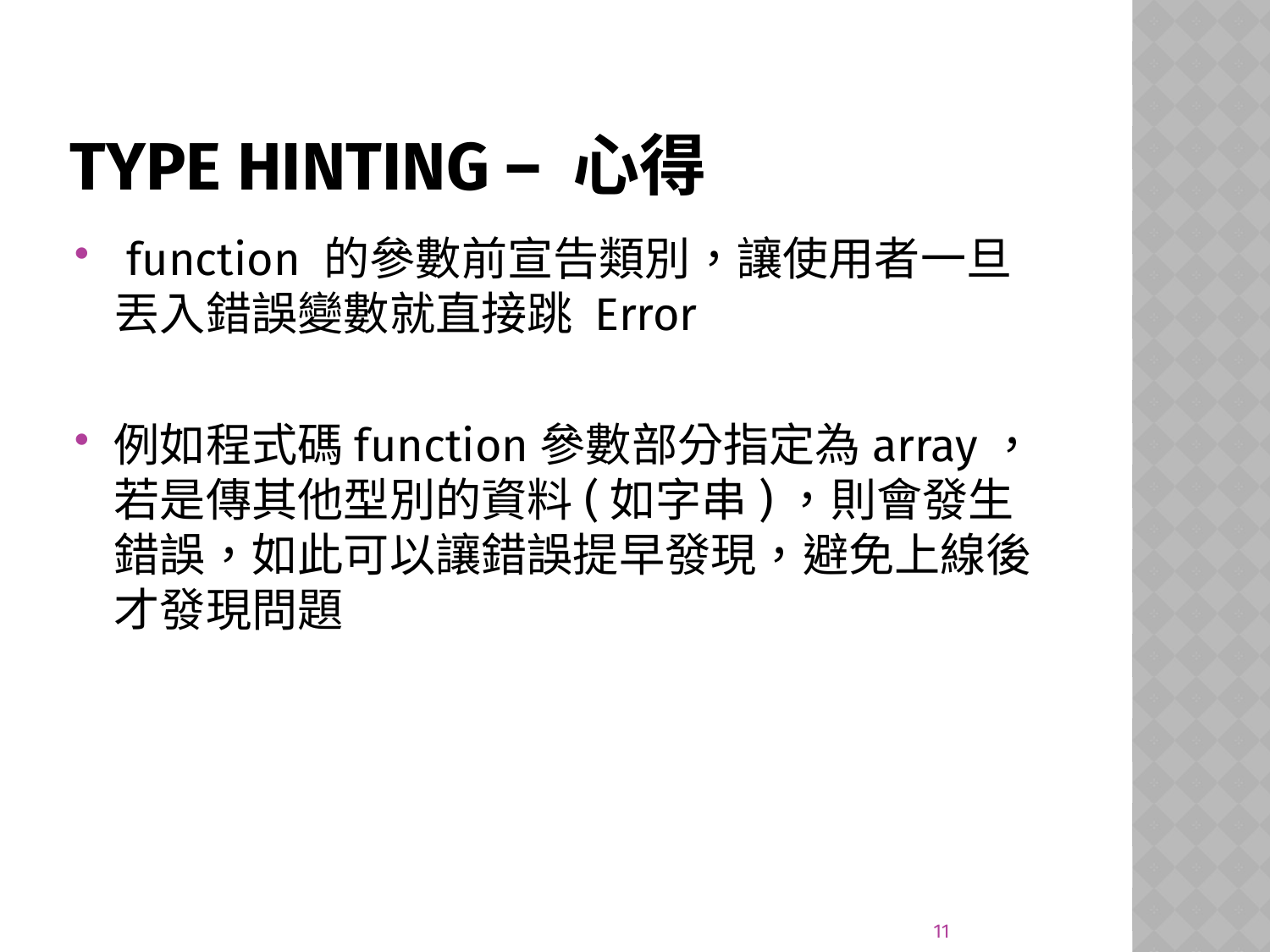

# Type Hinting – 心得
 function 的參數前宣告類別，讓使用者一旦丟入錯誤變數就直接跳 Error

例如程式碼function參數部分指定為array，若是傳其他型別的資料(如字串)，則會發生錯誤，如此可以讓錯誤提早發現，避免上線後才發現問題
11